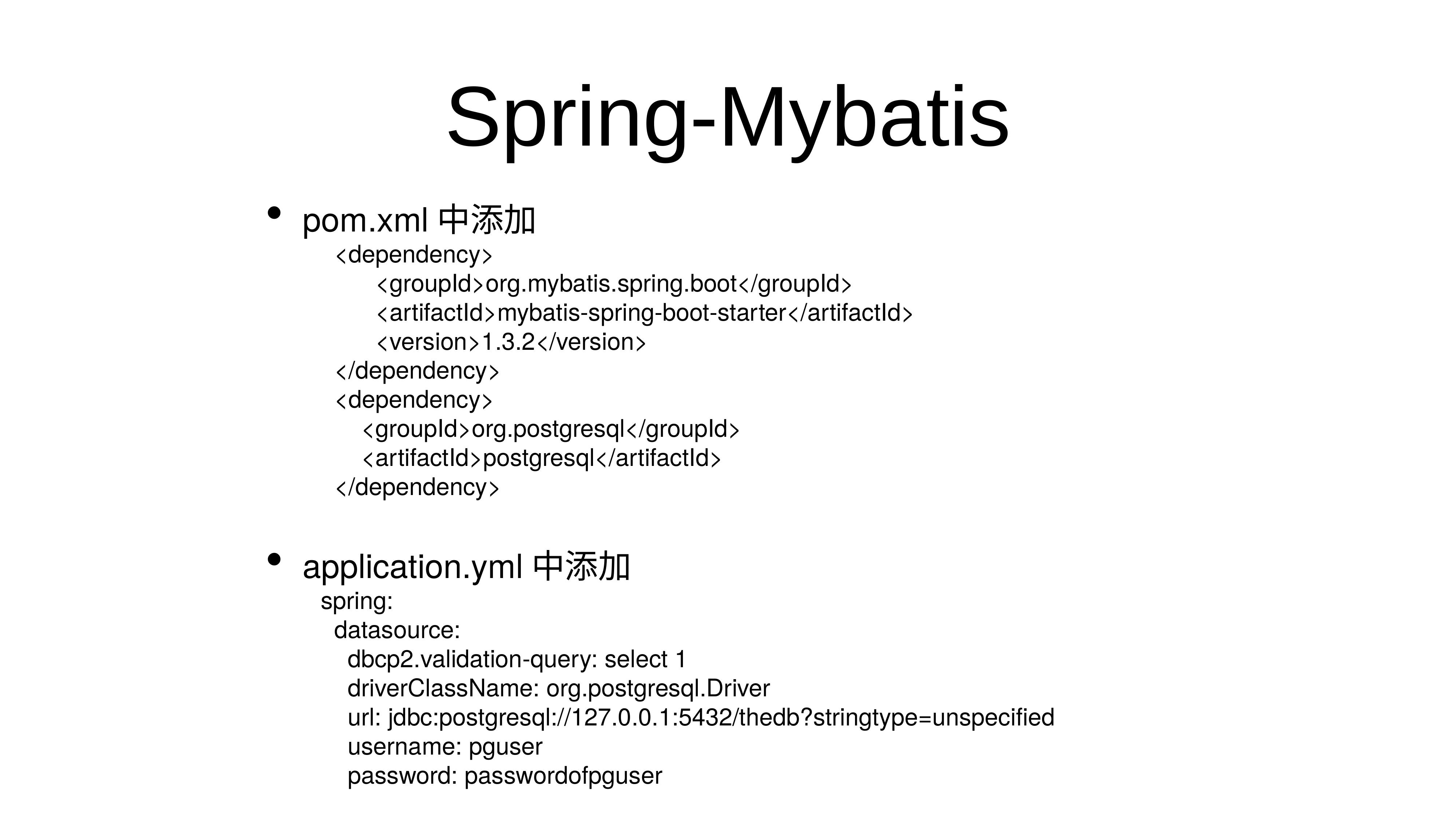

# Spring-Mybatis
pom.xml中添加
<dependency>
	<groupId>org.mybatis.spring.boot</groupId>
	<artifactId>mybatis-spring-boot-starter</artifactId>
	<version>1.3.2</version>
</dependency>
<dependency>
    <groupId>org.postgresql</groupId>
    <artifactId>postgresql</artifactId>
</dependency>
application.yml中添加
spring:
  datasource:
    dbcp2.validation-query: select 1
    driverClassName: org.postgresql.Driver
    url: jdbc:postgresql://127.0.0.1:5432/thedb?stringtype=unspecified
    username: pguser
    password: passwordofpguser